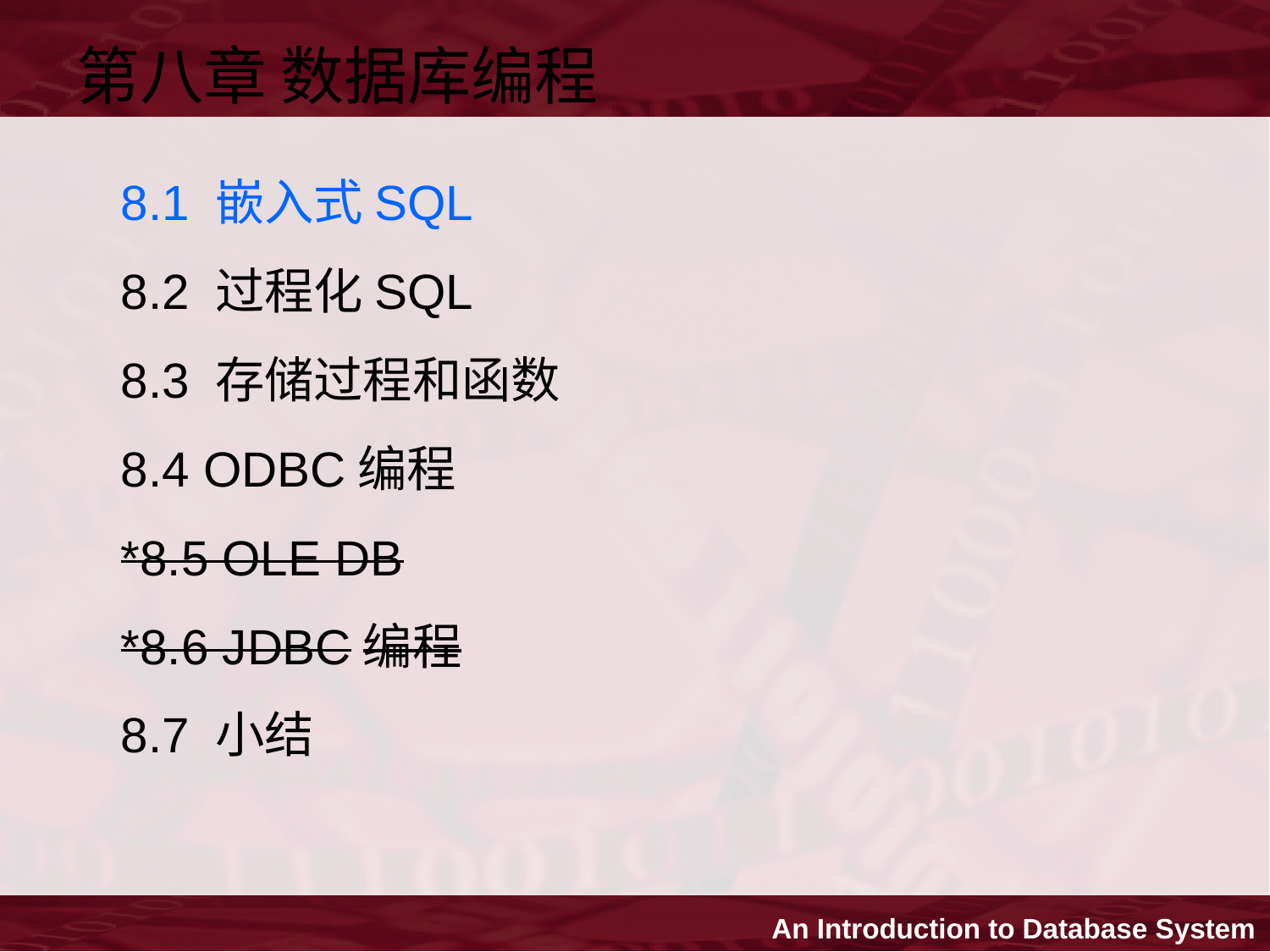

第八章 数据库编程
8.1 嵌入式SQL
8.2 过程化SQL
8.3 存储过程和函数
8.4 ODBC编程
*8.5 OLE DB
*8.6 JDBC编程
8.7 小结